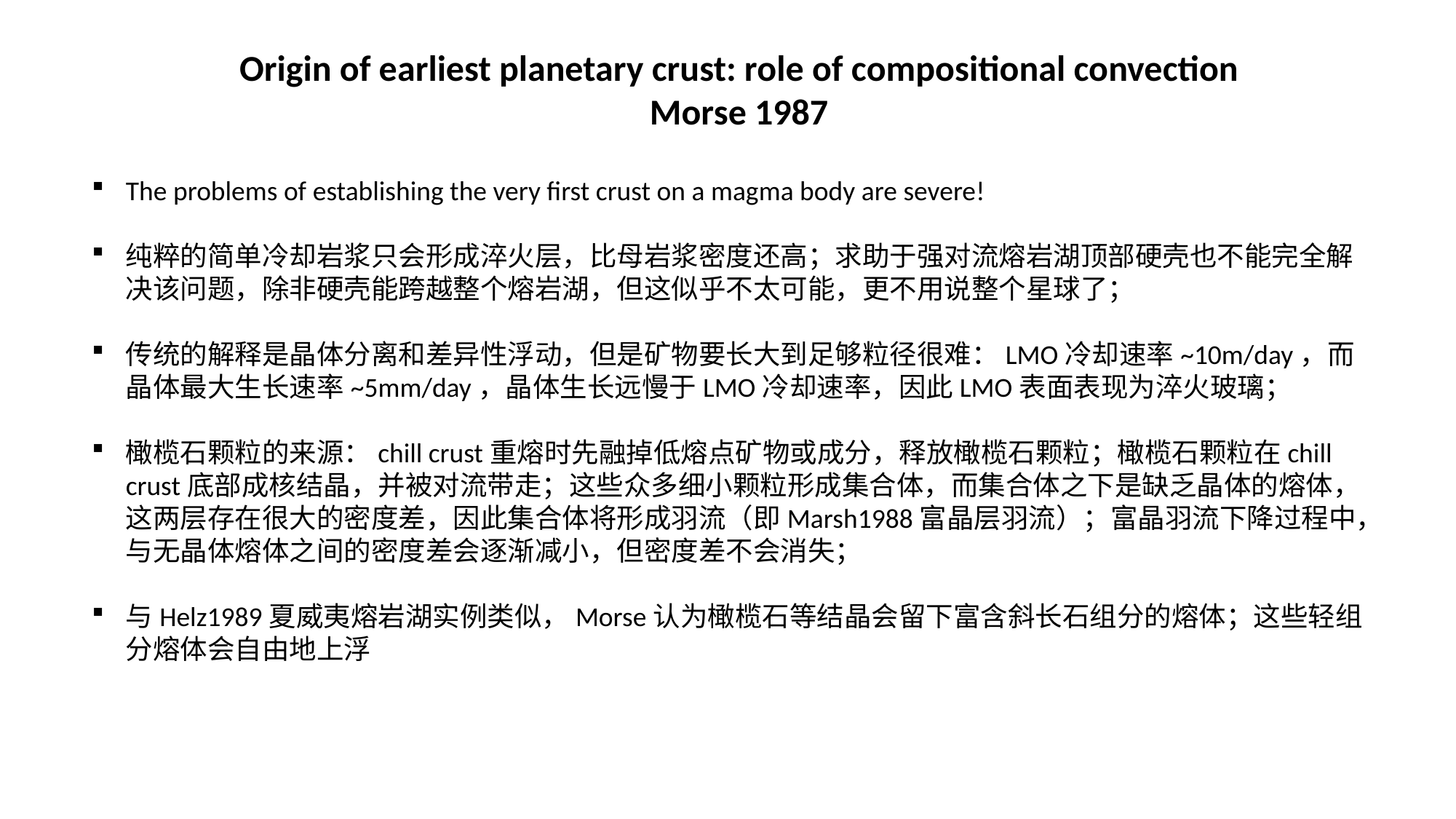

Origin of earliest planetary crust: role of compositional convection
Morse 1987
The problems of establishing the very first crust on a magma body are severe!

纯粹的简单冷却岩浆只会形成淬火层，比母岩浆密度还高；求助于强对流熔岩湖顶部硬壳也不能完全解决该问题，除非硬壳能跨越整个熔岩湖，但这似乎不太可能，更不用说整个星球了；

传统的解释是晶体分离和差异性浮动，但是矿物要长大到足够粒径很难：LMO冷却速率~10m/day，而晶体最大生长速率~5mm/day，晶体生长远慢于LMO冷却速率，因此LMO表面表现为淬火玻璃；

橄榄石颗粒的来源：chill crust重熔时先融掉低熔点矿物或成分，释放橄榄石颗粒；橄榄石颗粒在chill crust底部成核结晶，并被对流带走；这些众多细小颗粒形成集合体，而集合体之下是缺乏晶体的熔体，这两层存在很大的密度差，因此集合体将形成羽流（即Marsh1988富晶层羽流）；富晶羽流下降过程中，与无晶体熔体之间的密度差会逐渐减小，但密度差不会消失；

与Helz1989夏威夷熔岩湖实例类似，Morse认为橄榄石等结晶会留下富含斜长石组分的熔体；这些轻组分熔体会自由地上浮